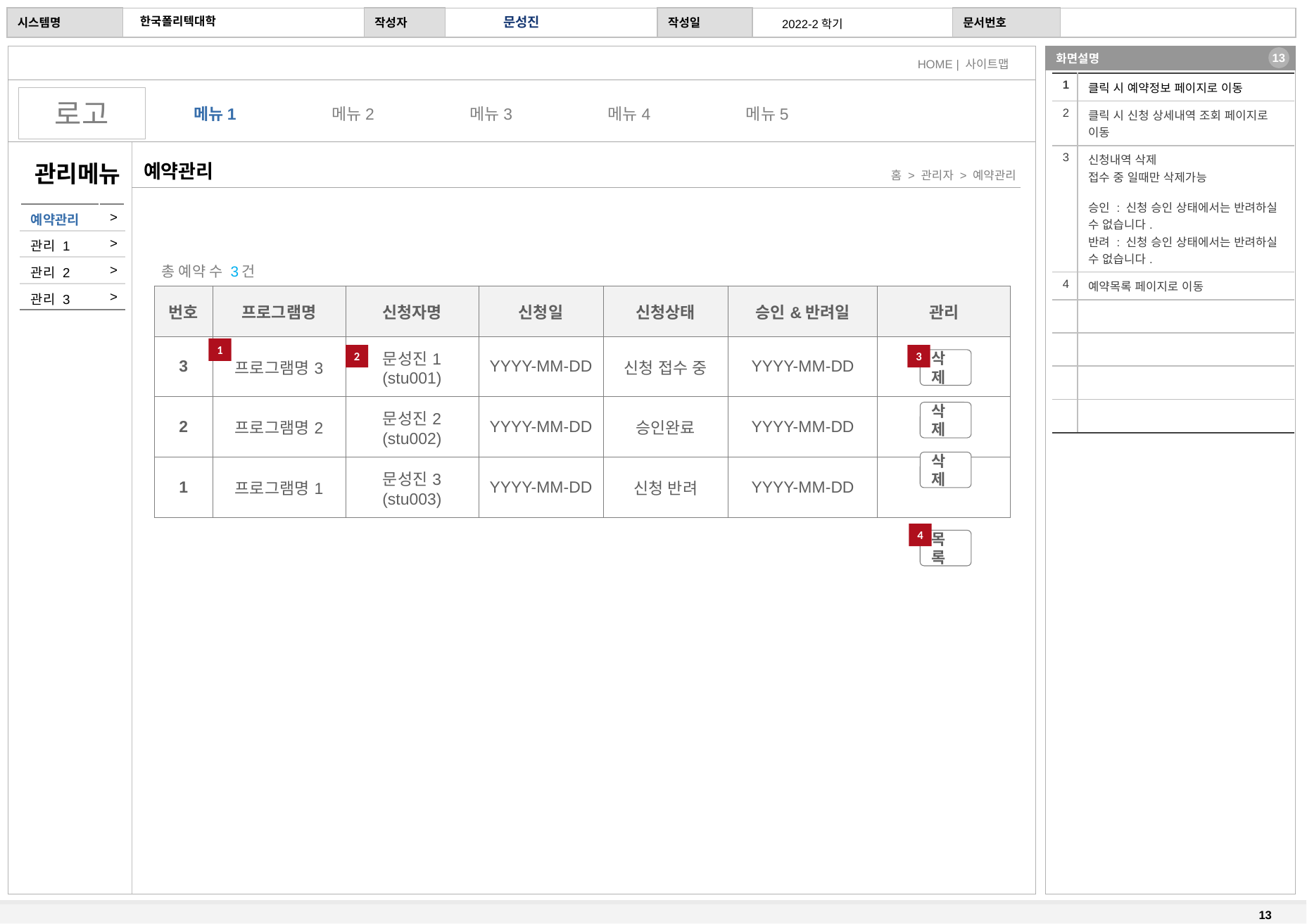

| 1 | 클릭 시 예약정보 페이지로 이동 |
| --- | --- |
| 2 | 클릭 시 신청 상세내역 조회 페이지로 이동 |
| 3 | 신청내역 삭제 접수 중 일때만 삭제가능 승인 : 신청 승인 상태에서는 반려하실 수 없습니다. 반려 : 신청 승인 상태에서는 반려하실 수 없습니다. |
| 4 | 예약목록 페이지로 이동 |
|  |  |
|  |  |
|  |  |
|  |  |
총 예약 수 3건
| 번호 | 프로그램명 | 신청자명 | 신청일 | 신청상태 | 승인&반려일 | 관리 |
| --- | --- | --- | --- | --- | --- | --- |
| 3 | 프로그램명3 | 문성진1 (stu001) | YYYY-MM-DD | 신청 접수 중 | YYYY-MM-DD |  |
| 2 | 프로그램명2 | 문성진2 (stu002) | YYYY-MM-DD | 승인완료 | YYYY-MM-DD |  |
| 1 | 프로그램명1 | 문성진3 (stu003) | YYYY-MM-DD | 신청 반려 | YYYY-MM-DD |  |
1
2
3
삭제
삭제
삭제
4
목록